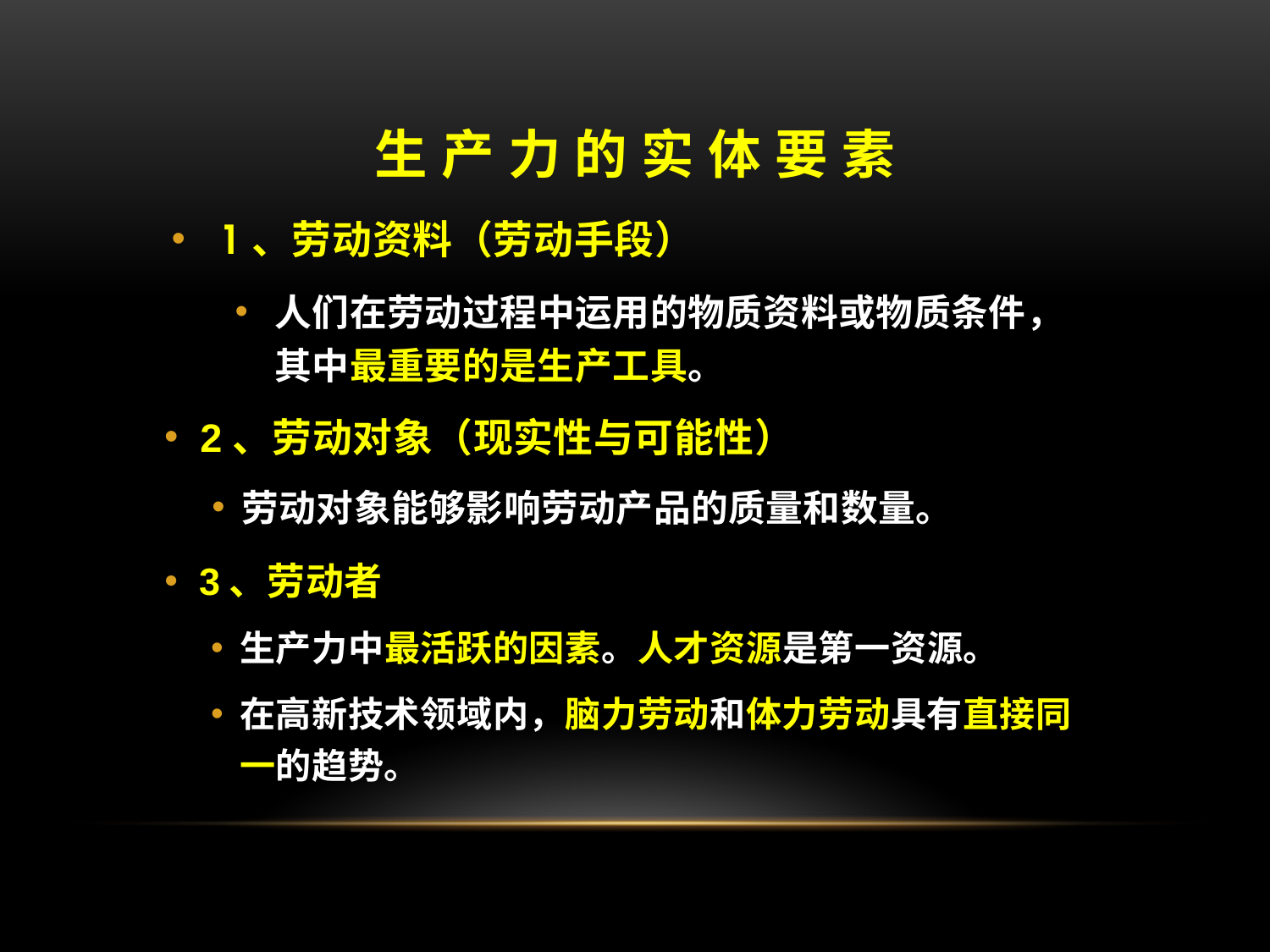

# 生 产 力 的 实 体 要 素
1、劳动资料（劳动手段）
人们在劳动过程中运用的物质资料或物质条件，其中最重要的是生产工具。
2、劳动对象（现实性与可能性）
劳动对象能够影响劳动产品的质量和数量。
3、劳动者
生产力中最活跃的因素。人才资源是第一资源。
在高新技术领域内，脑力劳动和体力劳动具有直接同一的趋势。